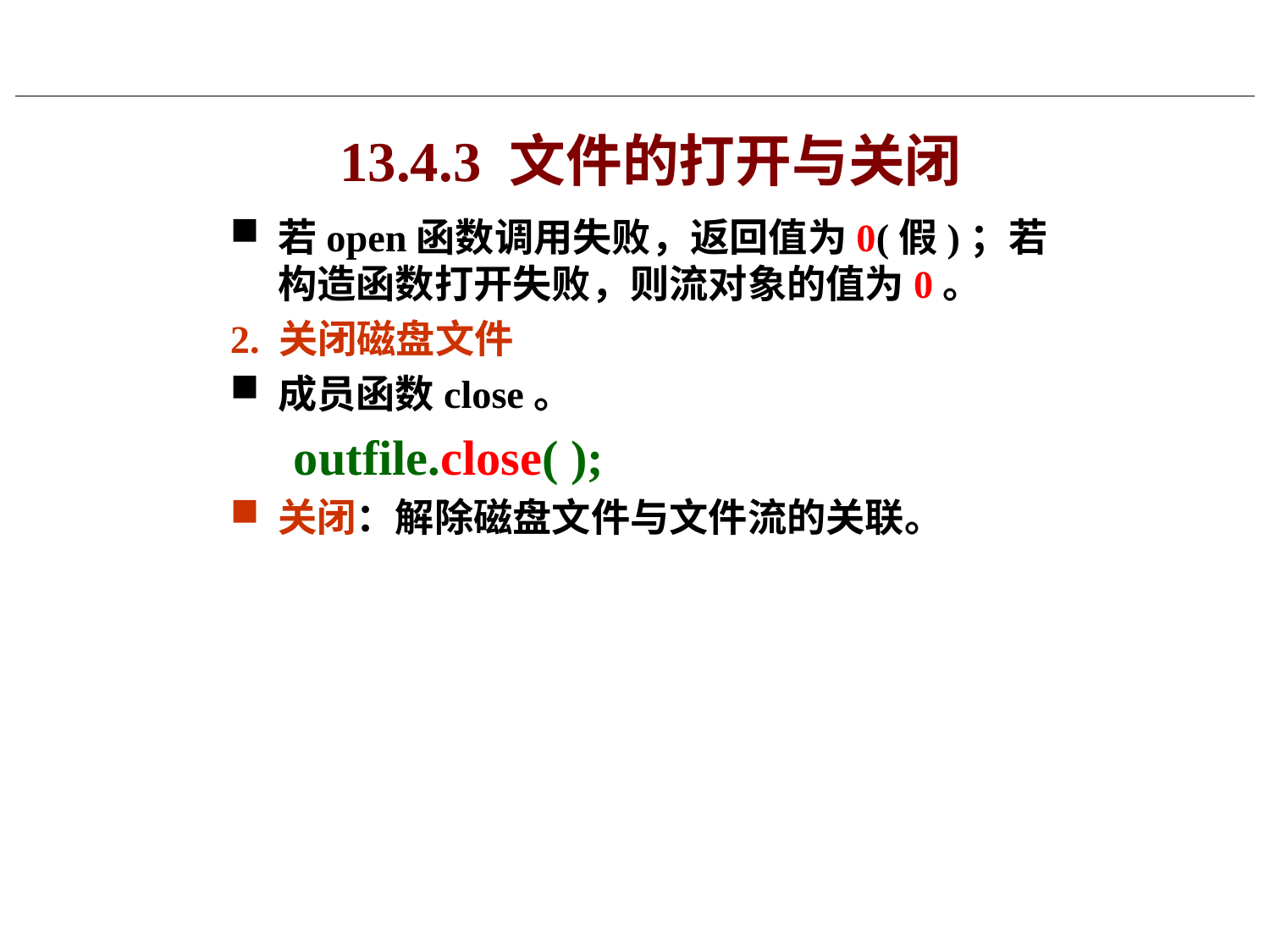

343
# 13.4.3 文件的打开与关闭
若open函数调用失败，返回值为0(假)；若构造函数打开失败，则流对象的值为0。
2. 关闭磁盘文件
成员函数close。
outfile.close( );
关闭：解除磁盘文件与文件流的关联。